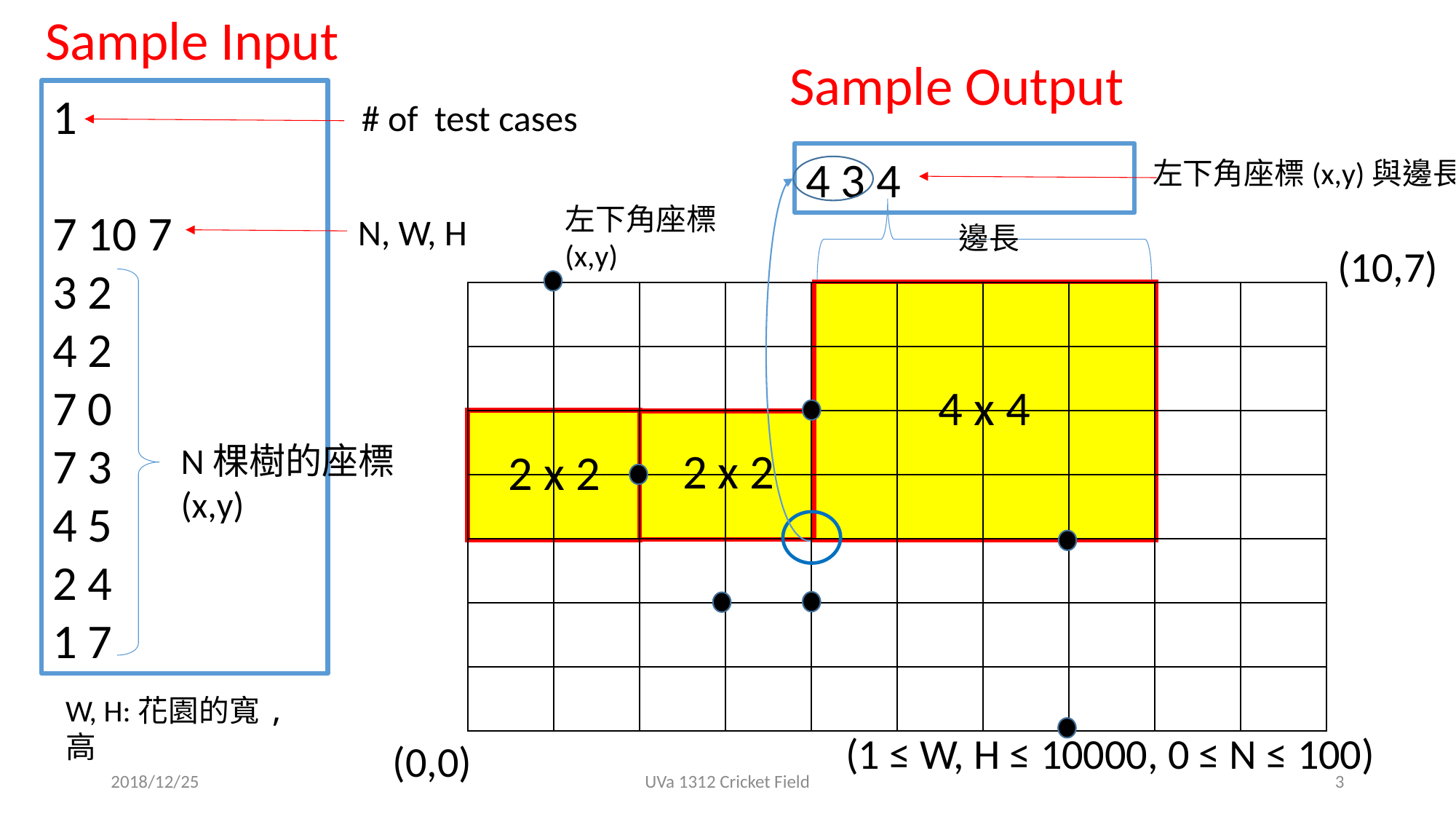

Sample Input
Sample Output

1

7 10 7
3 2
4 2
7 0
7 3
4 5
2 4
1 7
# of  test cases
4 3 4
左下角座標(x,y)與邊長

左下角座標(x,y)
N, W, H
邊長
(10,7)

|  |  |  |  |  |  |  |  |  |  |
| --- | --- | --- | --- | --- | --- | --- | --- | --- | --- |
|  |  |  |  |  |  |  |  |  |  |
|  |  |  |  |  |  |  |  |  |  |
|  |  |  |  |  |  |  |  |  |  |
|  |  |  |  |  |  |  |  |  |  |
|  |  |  |  |  |  |  |  |  |  |
|  |  |  |  |  |  |  |  |  |  |
4 x 4

N棵樹的座標(x,y)
2 x 2
2 x 2

W, H:花園的寬,高

 (1 ≤ W, H ≤ 10000, 0 ≤ N ≤ 100)
(0,0)
2018/12/25
UVa 1312 Cricket Field
3